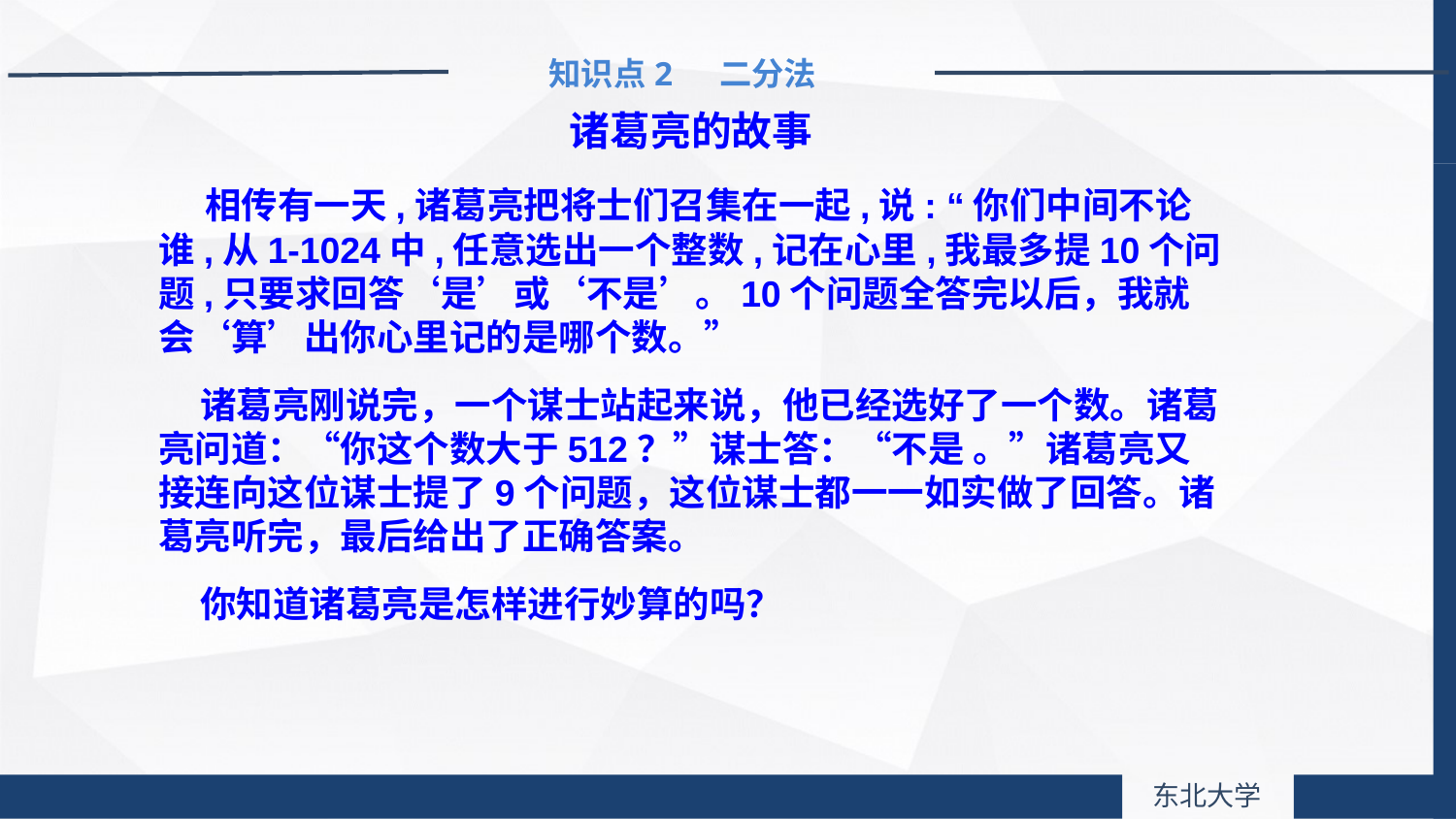

知识点2  二分法

诸葛亮的故事
    相传有一天,诸葛亮把将士们召集在一起,说: “你们中间不论谁,从1-1024中,任意选出一个整数,记在心里,我最多提10个问题,只要求回答‘是’或‘不是’。10个问题全答完以后，我就会‘算’出你心里记的是哪个数。”
    诸葛亮刚说完，一个谋士站起来说，他已经选好了一个数。诸葛亮问道：“你这个数大于512？”谋士答：“不是 。”诸葛亮又接连向这位谋士提了9个问题，这位谋士都一一如实做了回答。诸葛亮听完，最后给出了正确答案。
    你知道诸葛亮是怎样进行妙算的吗？